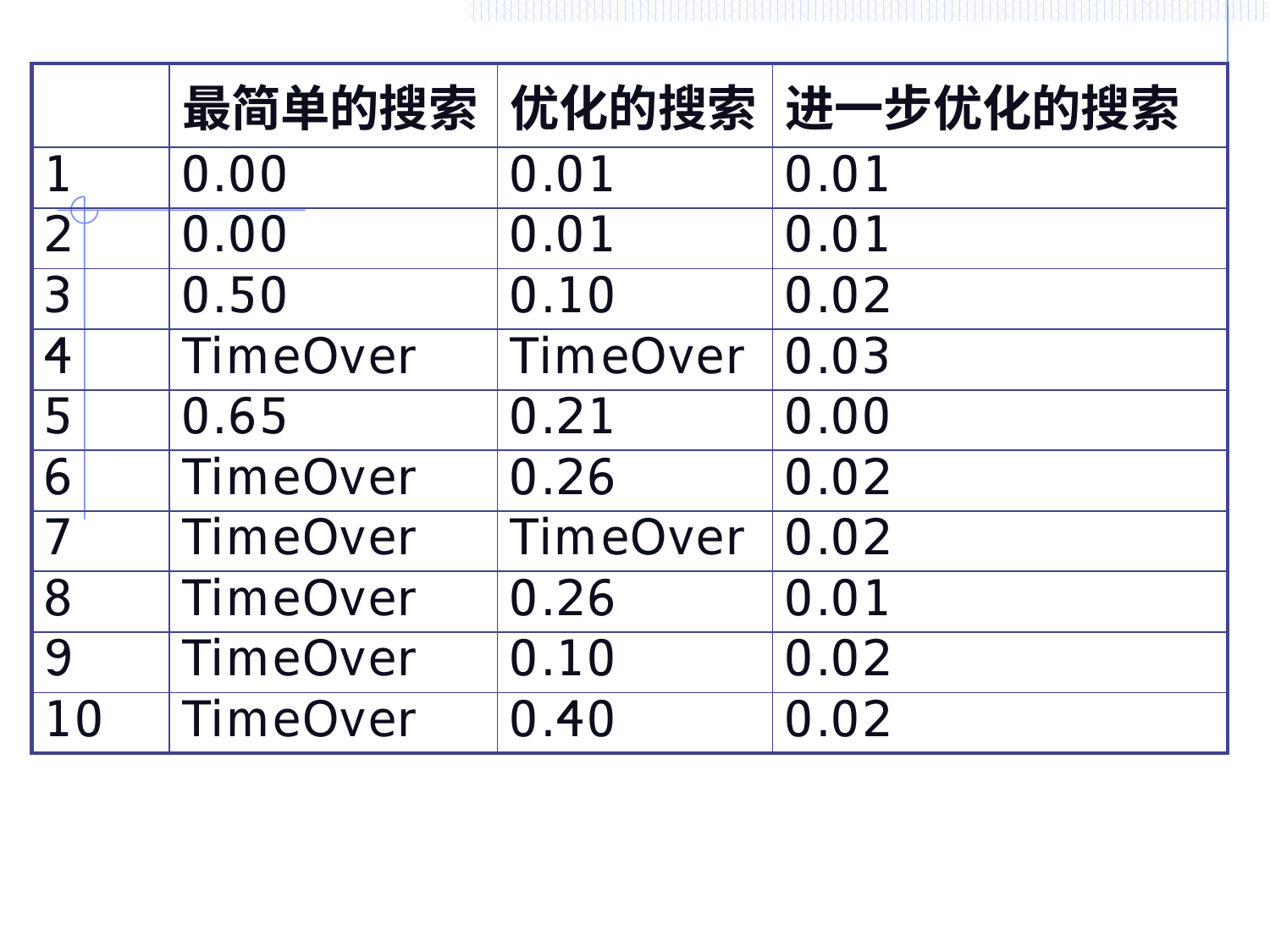

|  | 最简单的搜索 | 优化的搜索 | 进一步优化的搜索 |
| --- | --- | --- | --- |
| 1 | 0.00 | 0.01 | 0.01 |
| 2 | 0.00 | 0.01 | 0.01 |
| 3 | 0.50 | 0.10 | 0.02 |
| 4 | TimeOver | TimeOver | 0.03 |
| 5 | 0.65 | 0.21 | 0.00 |
| 6 | TimeOver | 0.26 | 0.02 |
| 7 | TimeOver | TimeOver | 0.02 |
| 8 | TimeOver | 0.26 | 0.01 |
| 9 | TimeOver | 0.10 | 0.02 |
| 10 | TimeOver | 0.40 | 0.02 |